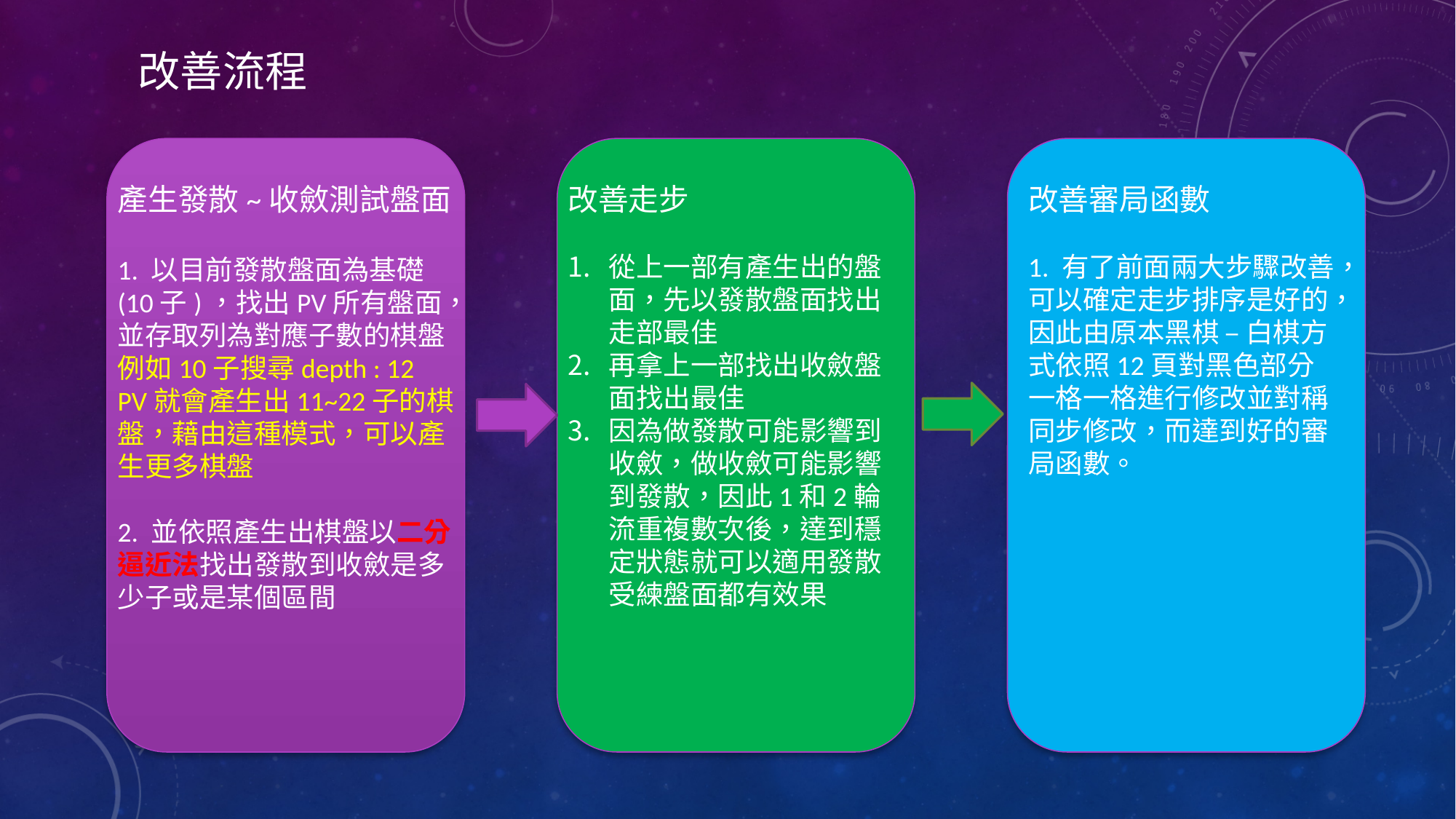

改善流程

產生發散~收斂測試盤面

1. 以目前發散盤面為基礎 (10子)，找出PV所有盤面，並存取列為對應子數的棋盤
例如10子搜尋depth : 12
PV就會產生出11~22子的棋盤，藉由這種模式，可以產生更多棋盤

2. 並依照產生出棋盤以二分逼近法找出發散到收斂是多少子或是某個區間
改善走步

從上一部有產生出的盤面，先以發散盤面找出走部最佳
再拿上一部找出收斂盤面找出最佳
因為做發散可能影響到收斂，做收斂可能影響到發散，因此1和2輪流重複數次後，達到穩定狀態就可以適用發散受練盤面都有效果
改善審局函數

1. 有了前面兩大步驟改善，可以確定走步排序是好的，因此由原本黑棋 – 白棋方式依照12頁對黑色部分一格一格進行修改並對稱同步修改，而達到好的審局函數。